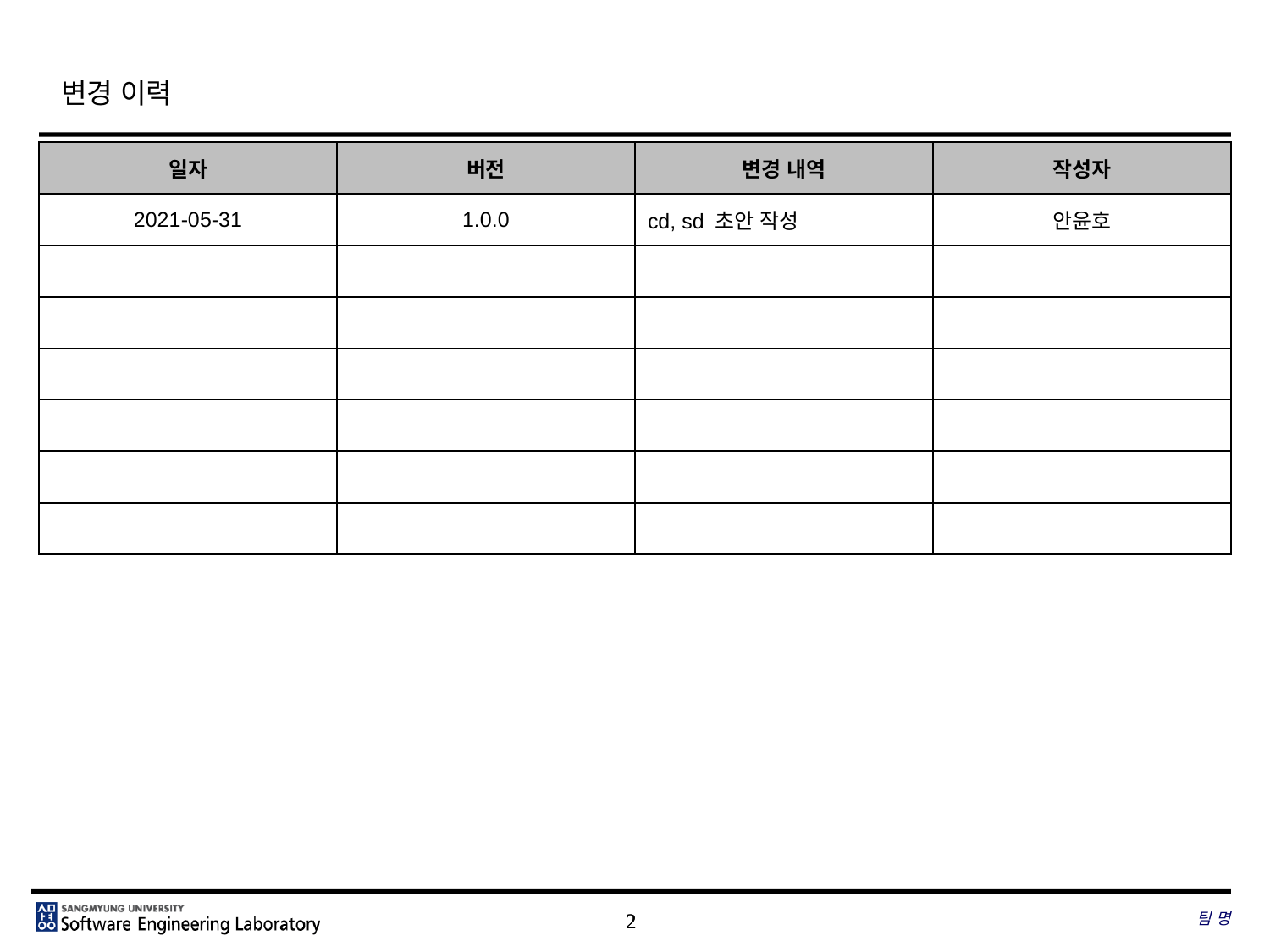

# 변경 이력
| 일자 | 버전 | 변경 내역 | 작성자 |
| --- | --- | --- | --- |
| 2021-05-31 | 1.0.0 | cd, sd 초안 작성 | 안윤호 |
|  |  |  |  |
|  |  |  |  |
|  |  |  |  |
|  |  |  |  |
|  |  |  |  |
|  |  |  |  |
팀 명